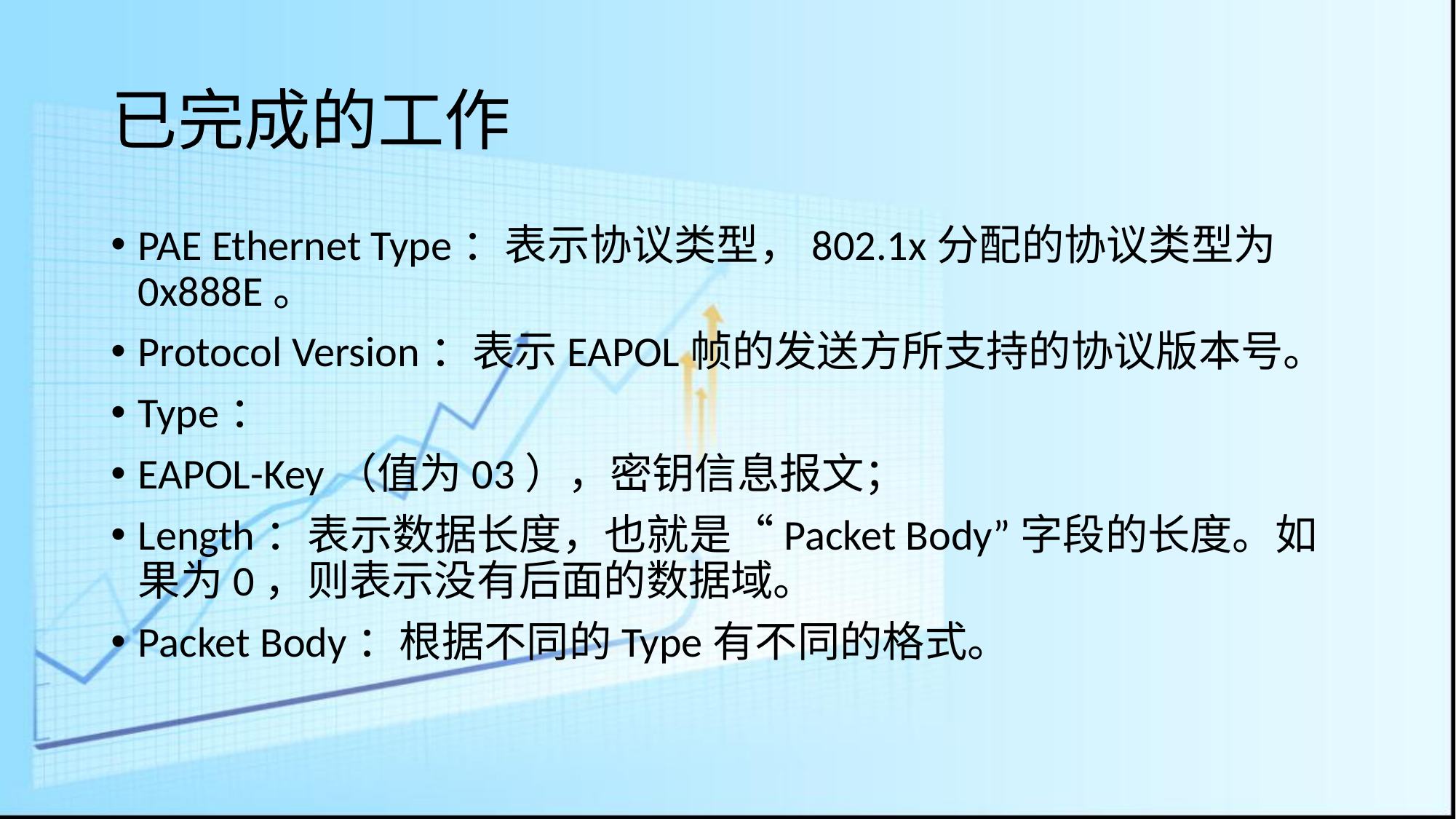

# 已完成的工作
PAE Ethernet Type：表示协议类型，802.1x分配的协议类型为0x888E。
Protocol Version：表示EAPOL帧的发送方所支持的协议版本号。
Type：
EAPOL-Key（值为03），密钥信息报文；
Length：表示数据长度，也就是“Packet Body”字段的长度。如果为0，则表示没有后面的数据域。
Packet Body：根据不同的Type有不同的格式。